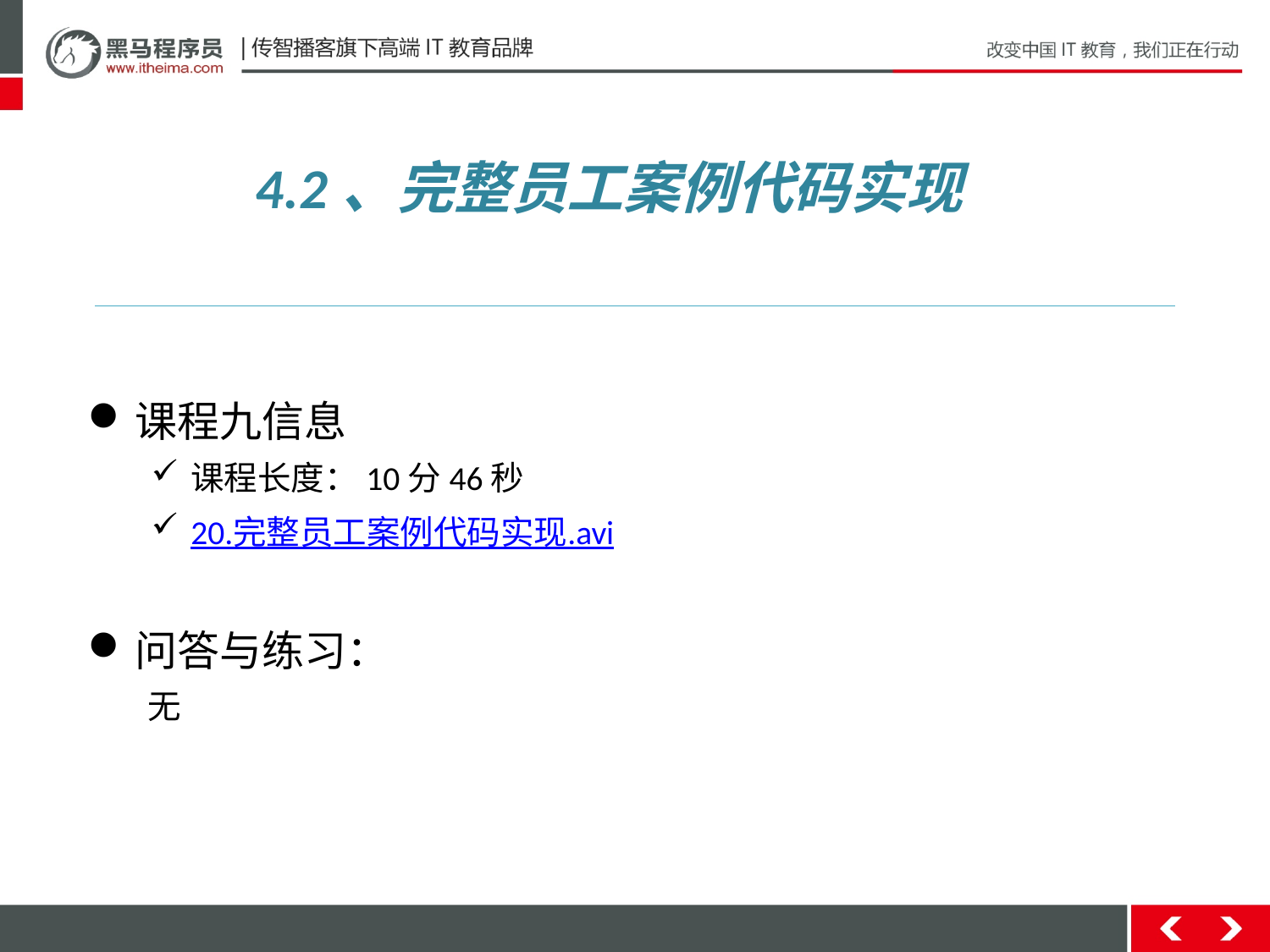

4.2、完整员工案例代码实现

课程九信息
课程长度：10分46秒
20.完整员工案例代码实现.avi

问答与练习：
       无